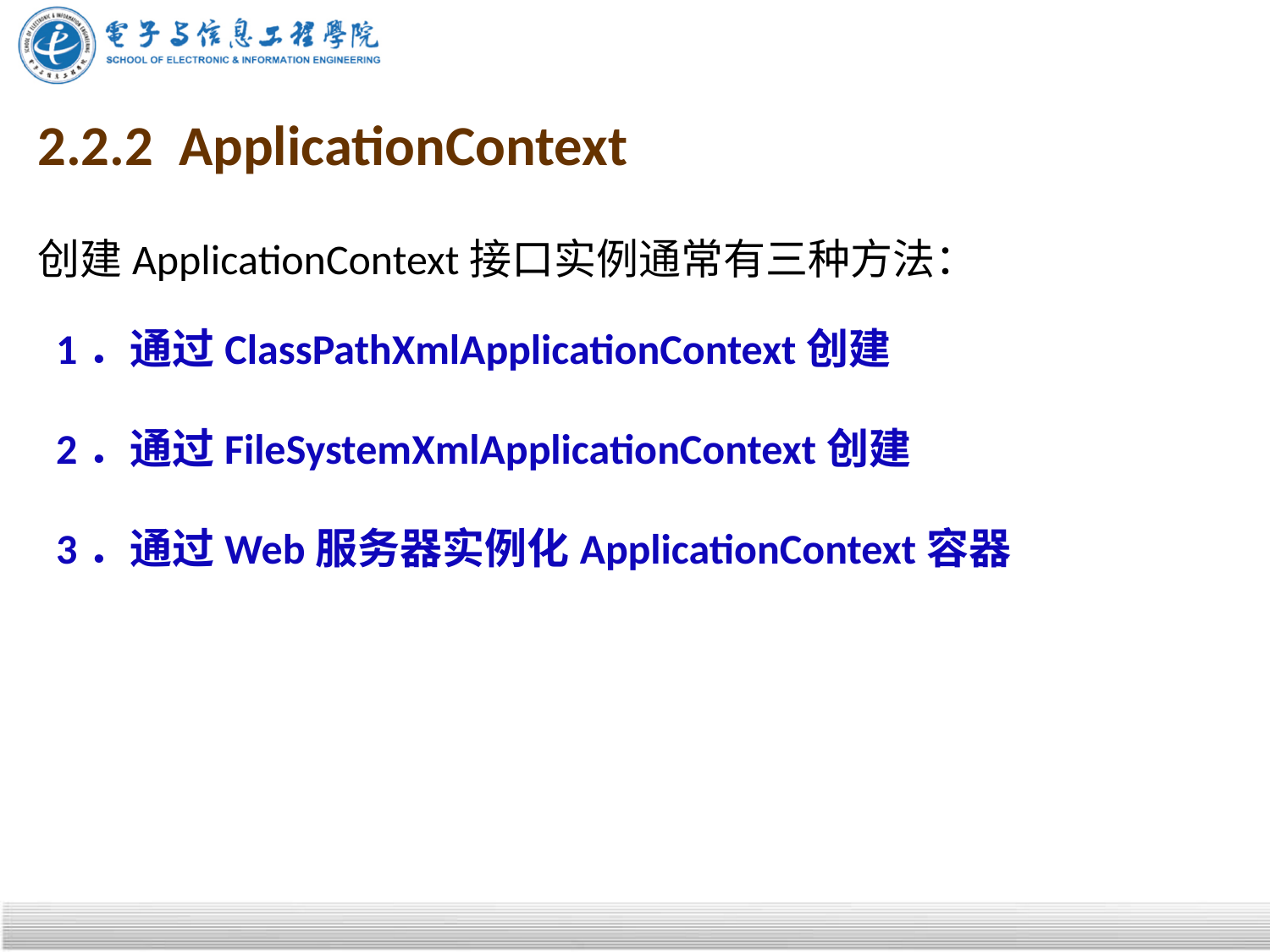

# 2.2.2  ApplicationContext
创建ApplicationContext接口实例通常有三种方法：
1．通过ClassPathXmlApplicationContext创建
2．通过FileSystemXmlApplicationContext创建
3．通过Web服务器实例化ApplicationContext容器